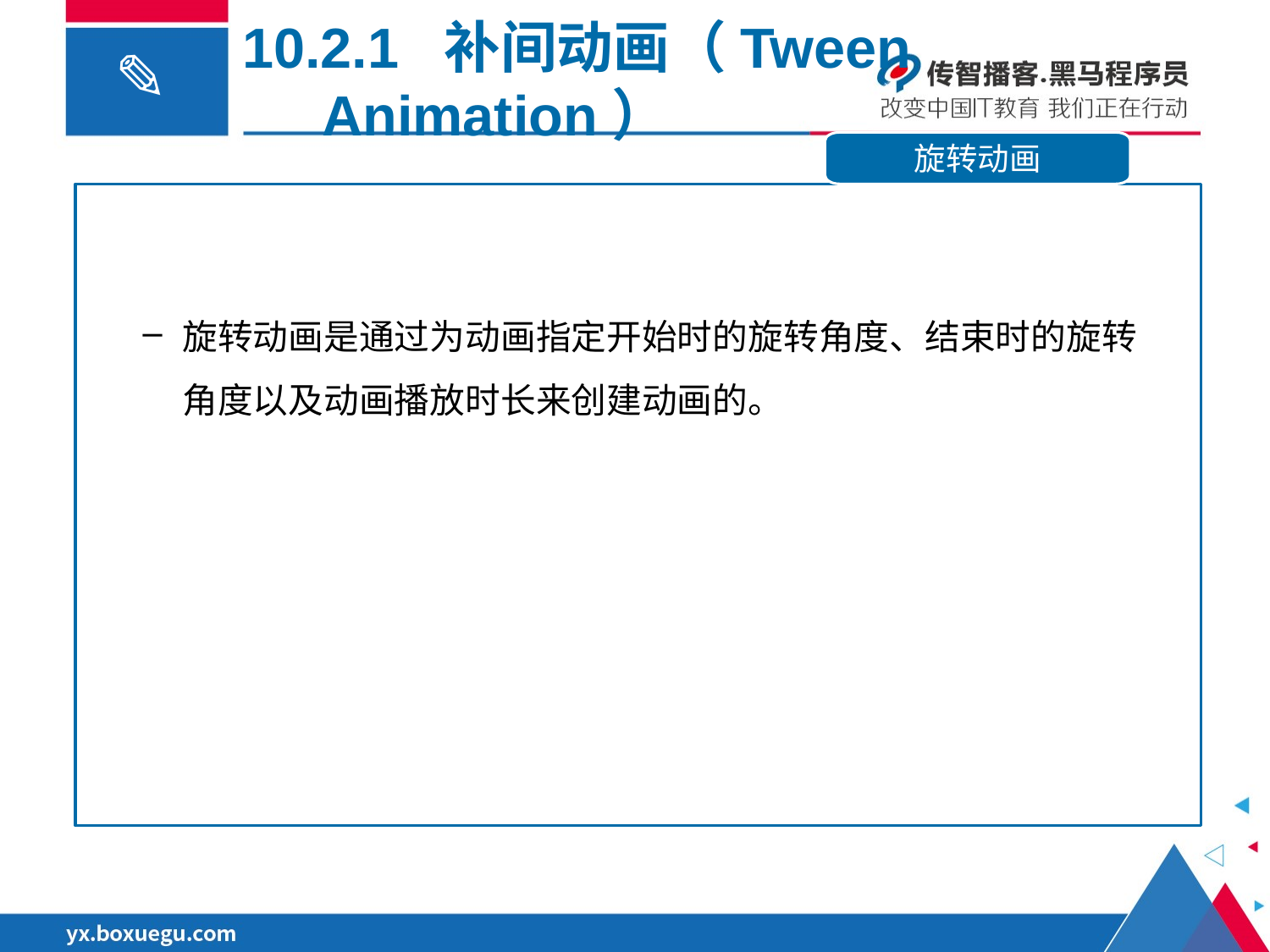

10.2.1  补间动画（Tween Animation）

旋转动画

旋转动画是通过为动画指定开始时的旋转角度、结束时的旋转角度以及动画播放时长来创建动画的。